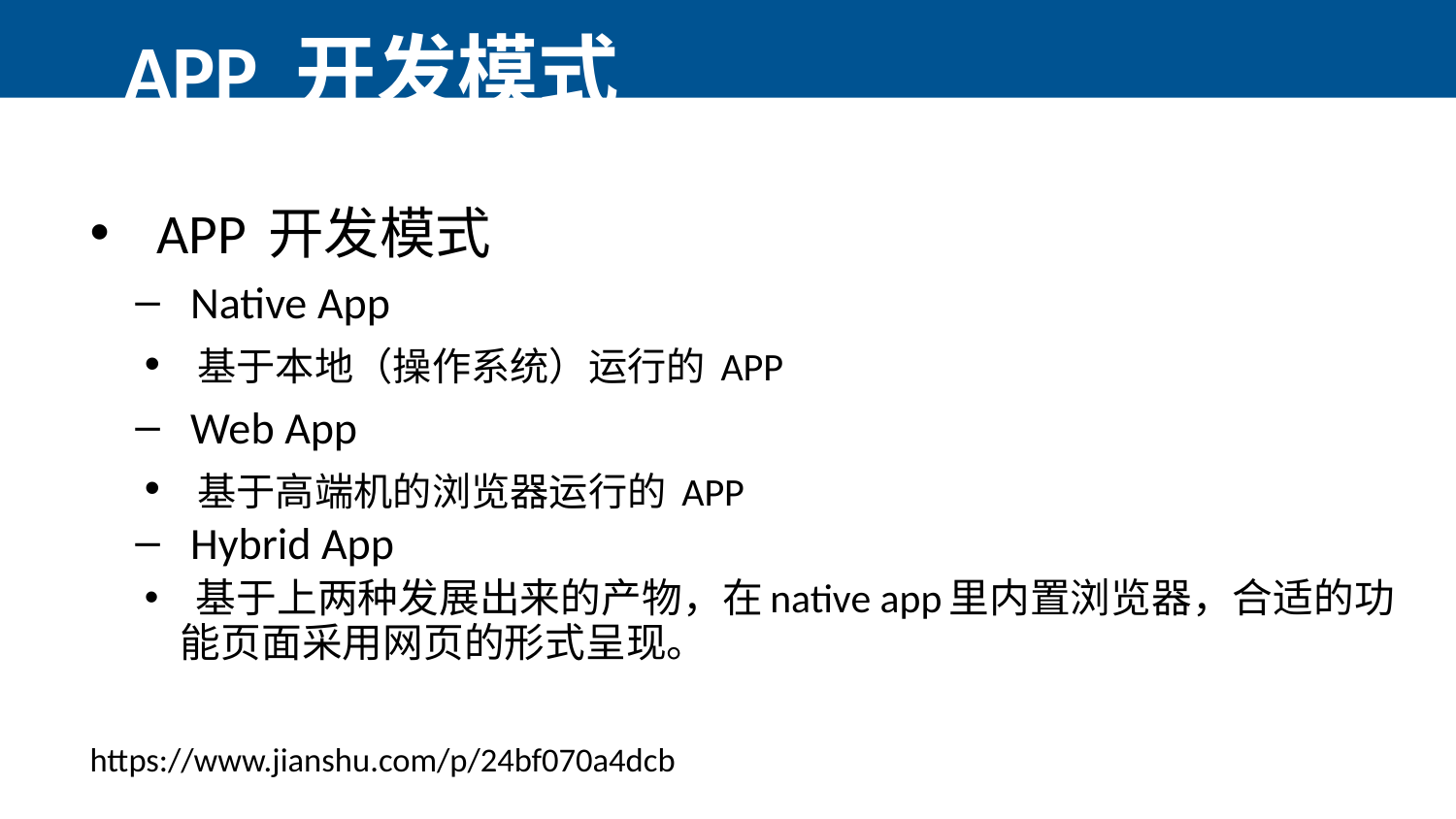

APP 开发模式
 APP 开发模式
 Native App
 基于本地（操作系统）运行的 APP
 Web App
 基于高端机的浏览器运行的 APP
 Hybrid App
 基于上两种发展出来的产物，在native app里内置浏览器，合适的功能页面采用网页的形式呈现。

https://www.jianshu.com/p/24bf070a4dcb